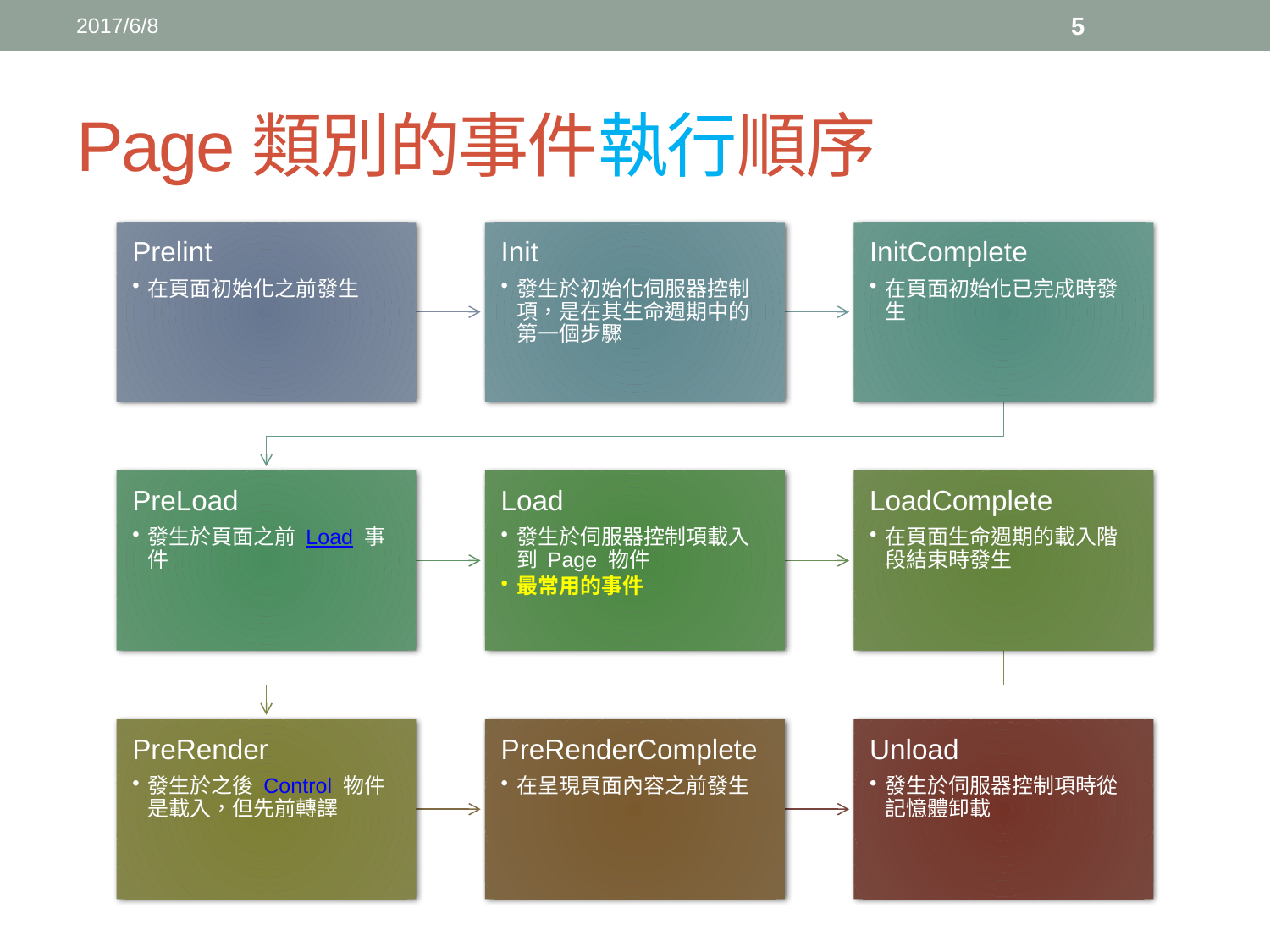

2017/6/8
5
# Page類別的事件執行順序

Prelint
在頁面初始化之前發生

Init
發生於初始化伺服器控制項，是在其生命週期中的第一個步驟

InitComplete
在頁面初始化已完成時發生

PreLoad
發生於頁面之前 Load 事件

Load
發生於伺服器控制項載入到 Page 物件
最常用的事件

LoadComplete
在頁面生命週期的載入階段結束時發生

PreRender
發生於之後 Control 物件是載入，但先前轉譯

PreRenderComplete
在呈現頁面內容之前發生
Unload
發生於伺服器控制項時從記憶體卸載